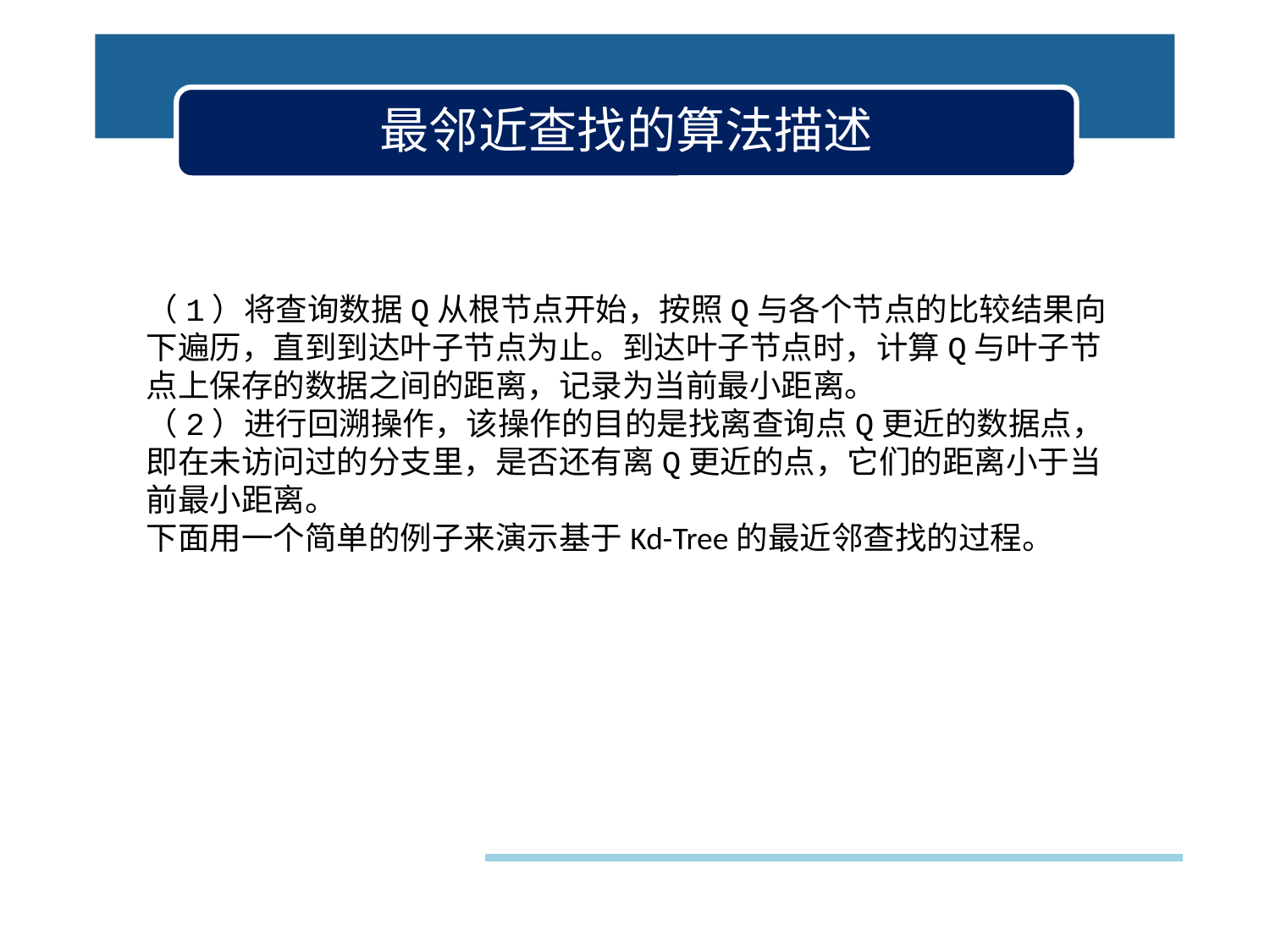

最邻近查找的算法描述
（1）将查询数据Q从根节点开始，按照Q与各个节点的比较结果向下遍历，直到到达叶子节点为止。到达叶子节点时，计算Q与叶子节点上保存的数据之间的距离，记录为当前最小距离。
（2）进行回溯操作，该操作的目的是找离查询点Q更近的数据点，即在未访问过的分支里，是否还有离Q更近的点，它们的距离小于当前最小距离。
下面用一个简单的例子来演示基于Kd-Tree的最近邻查找的过程。